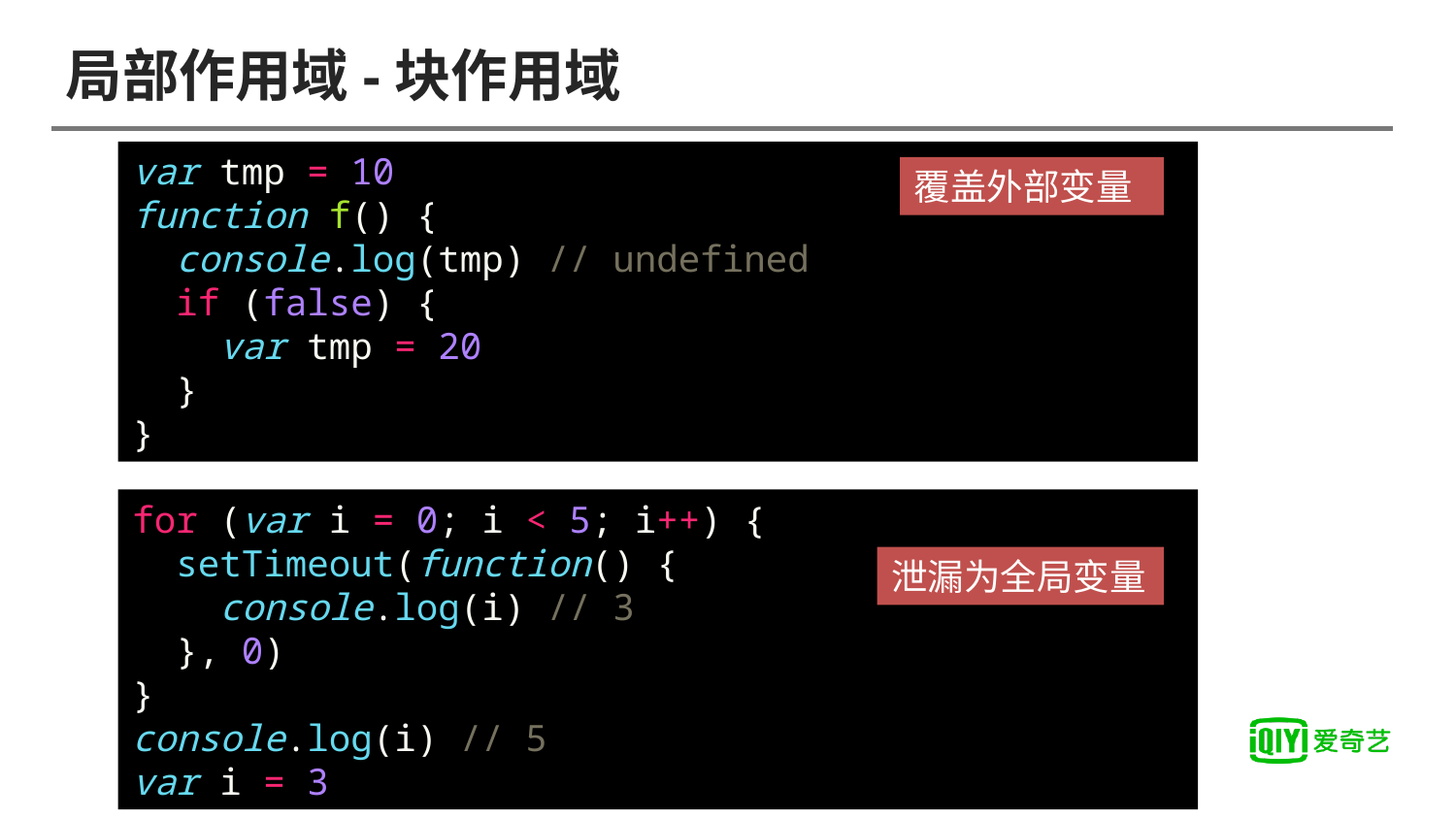

# 局部作用域-块作用域
var tmp = 10
function f() {
  console.log(tmp) // undefined
  if (false) {
    var tmp = 20
  }
}
覆盖外部变量
for (var i = 0; i < 5; i++) {
  setTimeout(function() {
    console.log(i) // 3
  }, 0)
}
console.log(i) // 5
var i = 3
泄漏为全局变量